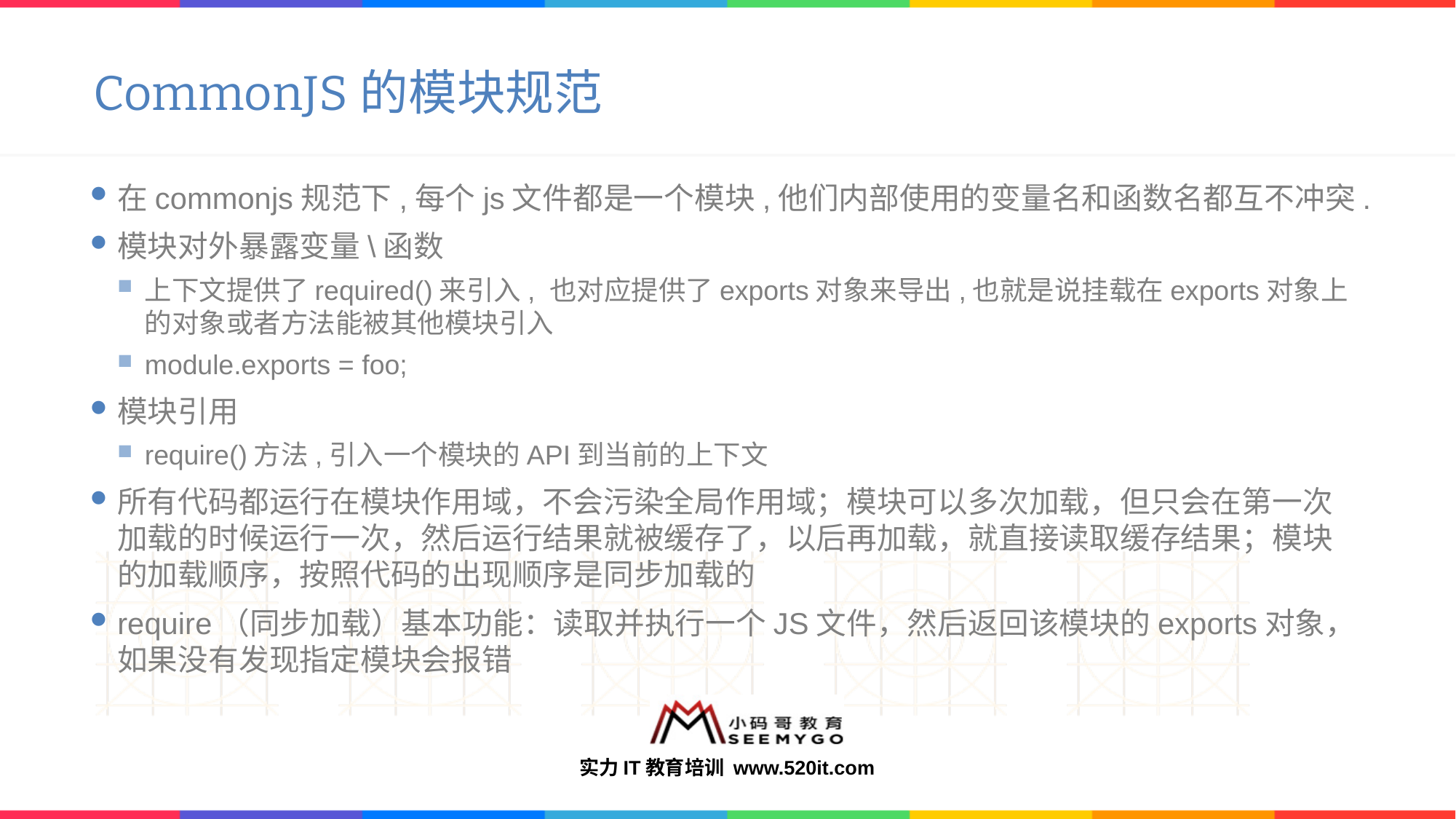

# CommonJS的模块规范
在commonjs规范下,每个js文件都是一个模块,他们内部使用的变量名和函数名都互不冲突.
模块对外暴露变量\函数
上下文提供了required()来引入, 也对应提供了exports对象来导出,也就是说挂载在exports对象上的对象或者方法能被其他模块引入
module.exports = foo;
模块引用
require()方法,引入一个模块的API到当前的上下文
所有代码都运行在模块作用域，不会污染全局作用域；模块可以多次加载，但只会在第一次加载的时候运行一次，然后运行结果就被缓存了，以后再加载，就直接读取缓存结果；模块的加载顺序，按照代码的出现顺序是同步加载的
require（同步加载）基本功能：读取并执行一个JS文件，然后返回该模块的exports对象，如果没有发现指定模块会报错